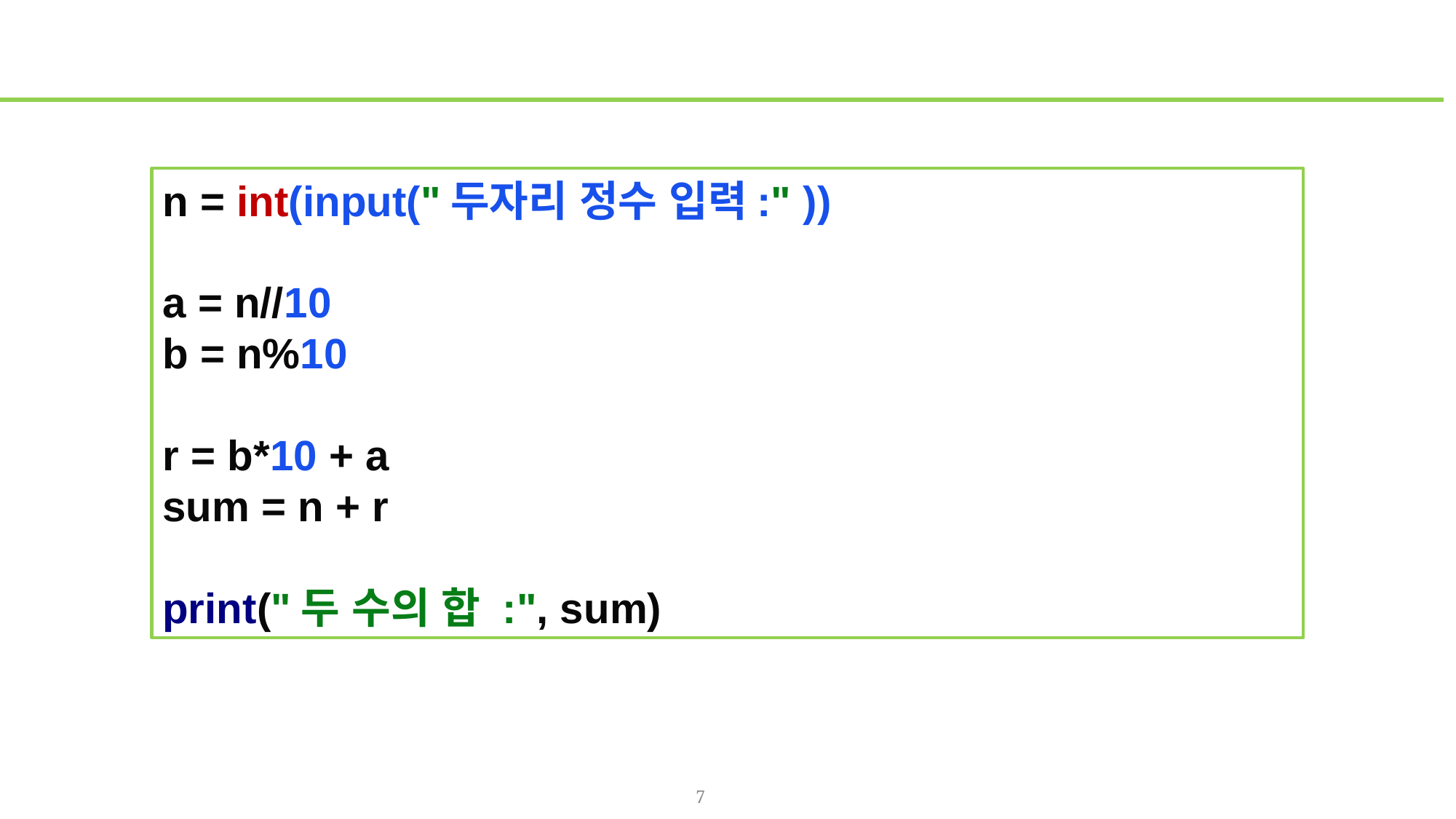

n = int(input("두자리 정수 입력:" ))
a = n//10
b = n%10
r = b*10 + a
sum = n + r
print("두 수의 합 :", sum)
7